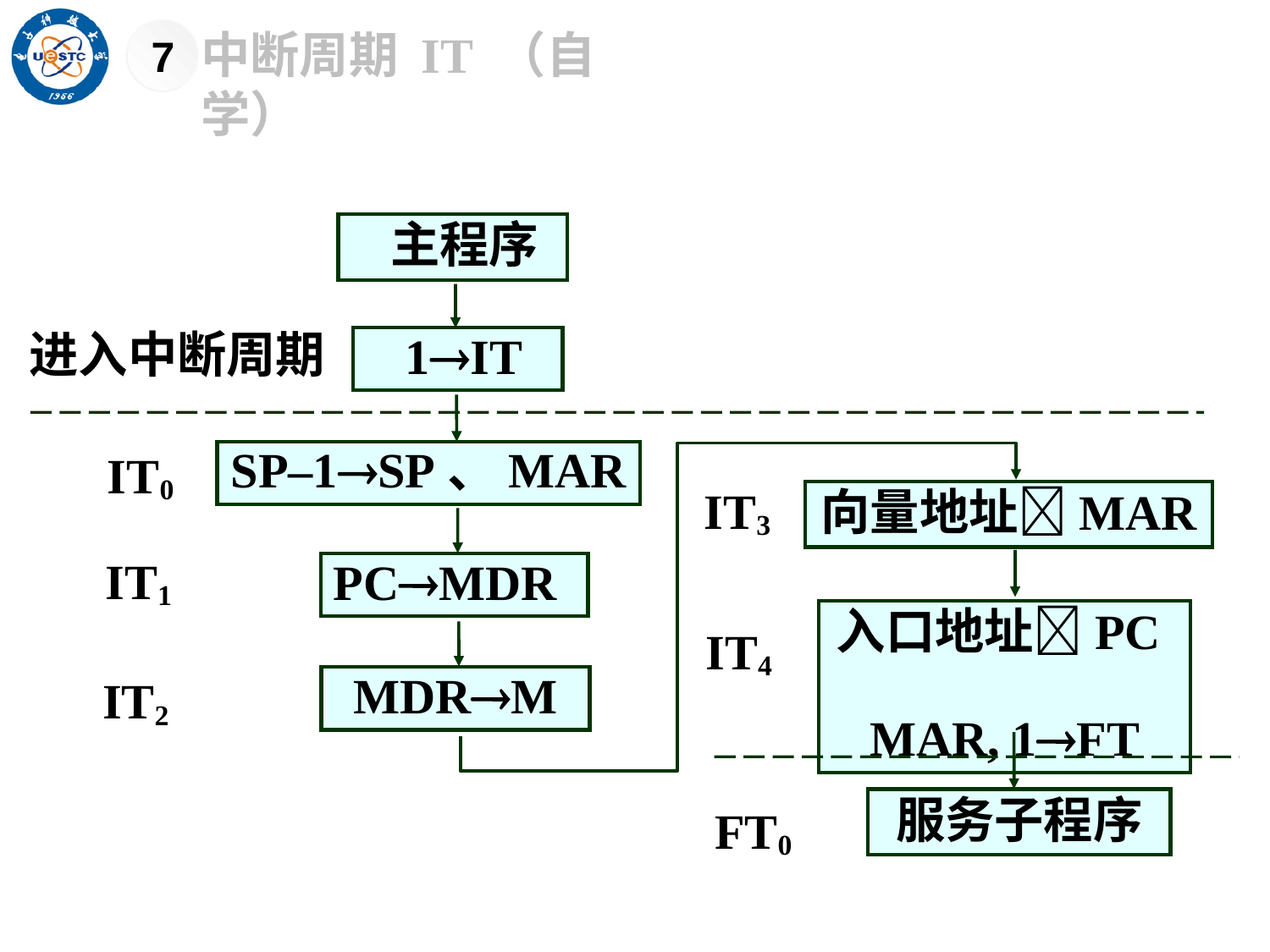

中断周期 IT （自学）

7
 主程序

进入中断周期
 1→IT

IT0
SP–1→SP、MAR

IT3
向量地址→MAR

IT1

PC→MDR
入口地址→PC
MAR, 1→FT
IT4

IT2
MDR→M

服务子程序
FT0